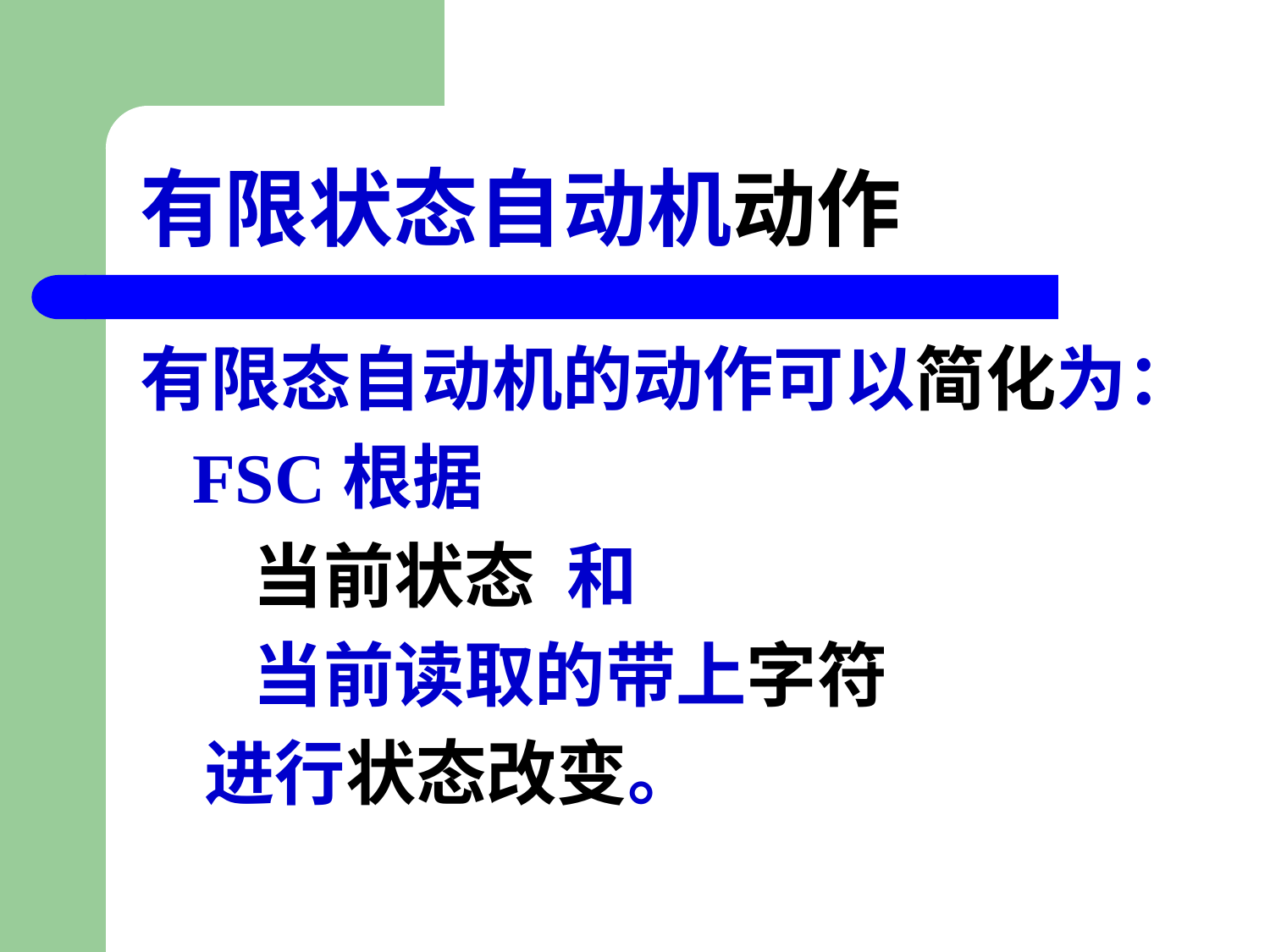

# 有限状态自动机动作
有限态自动机的动作可以简化为：
   FSC根据
      当前状态  和
      当前读取的带上字符
   进行状态改变。